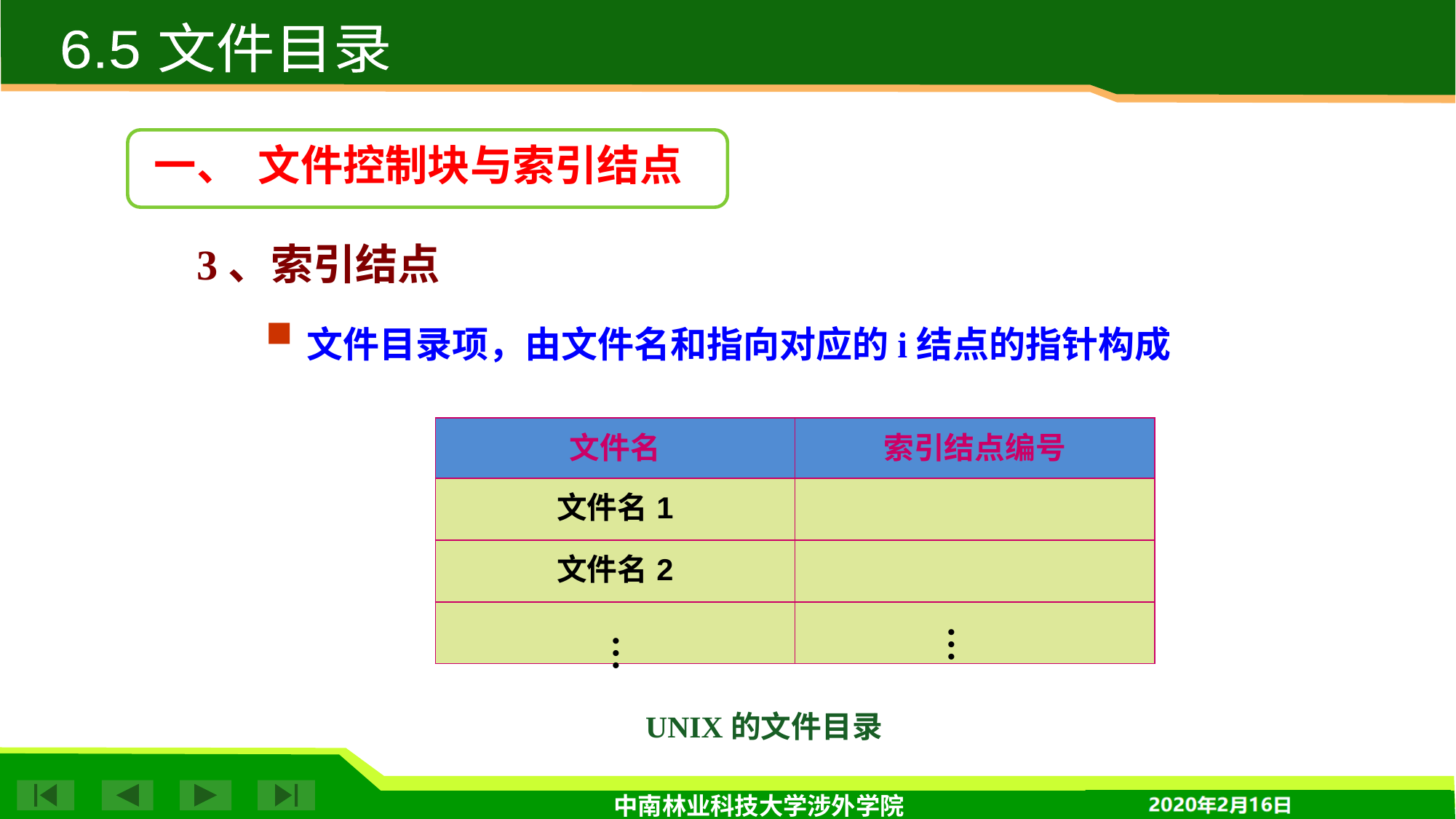

6.5 文件目录

一、  文件控制块与索引结点
3、索引结点
文件目录项，由文件名和指向对应的i结点的指针构成
| 文件名 | 索引结点编号 |
| --- | --- |
| 文件名1 |  |
| 文件名2 |  |
|  |  |
…
…
UNIX的文件目录